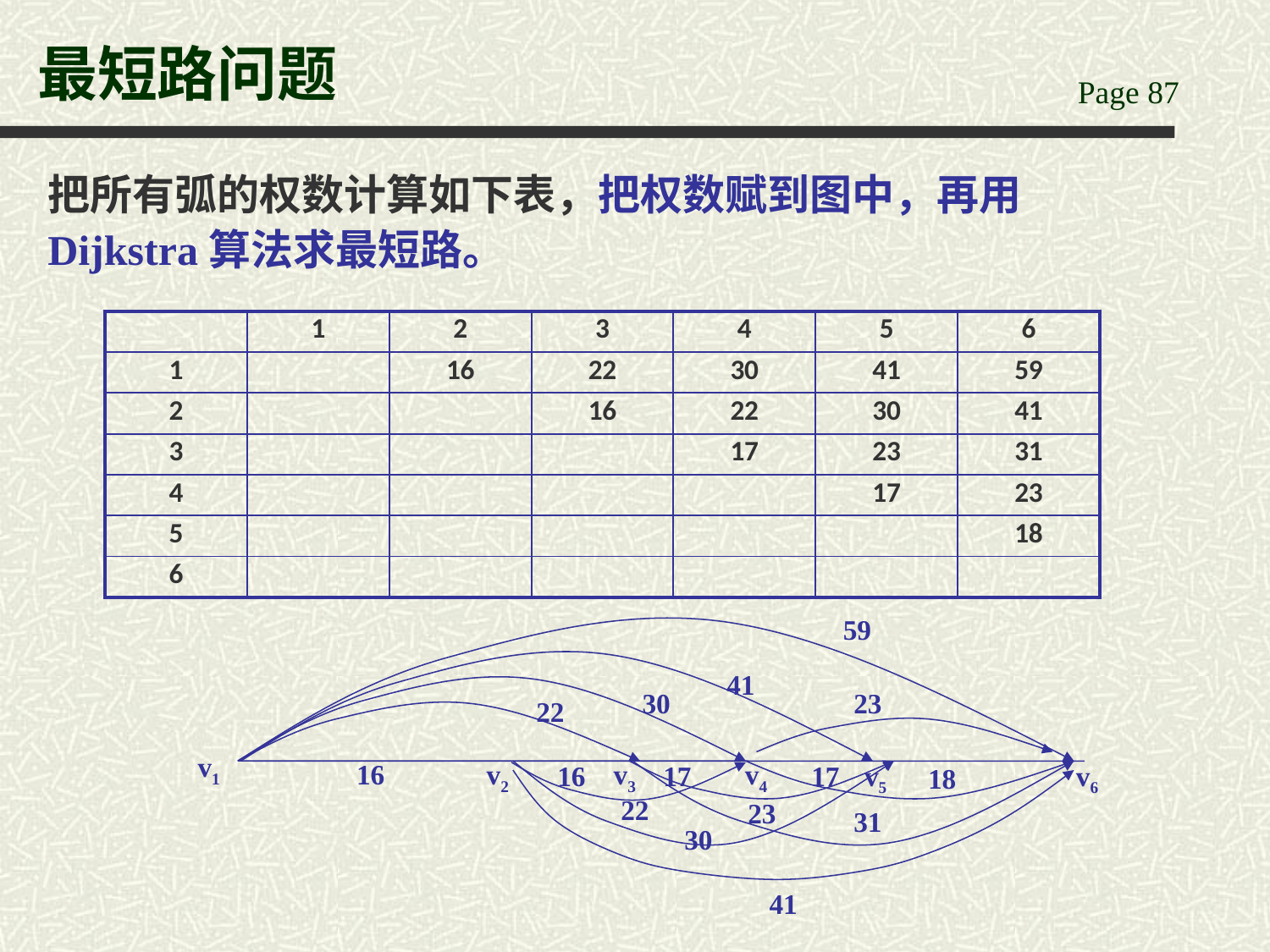

# 最短路问题
把所有弧的权数计算如下表，把权数赋到图中，再用Dijkstra算法求最短路。
|  | 1 | 2 | 3 | 4 | 5 | 6 |
| --- | --- | --- | --- | --- | --- | --- |
| 1 |  | 16 | 22 | 30 | 41 | 59 |
| 2 |  |  | 16 | 22 | 30 | 41 |
| 3 |  |  |  | 17 | 23 | 31 |
| 4 |  |  |  |  | 17 | 23 |
| 5 |  |  |  |  |  | 18 |
| 6 |  |  |  |  |  |  |

59

41

30
23
22

v1
16
v2
v3
v4
16
17
17
v5
v6
18

22
23
31
30
41